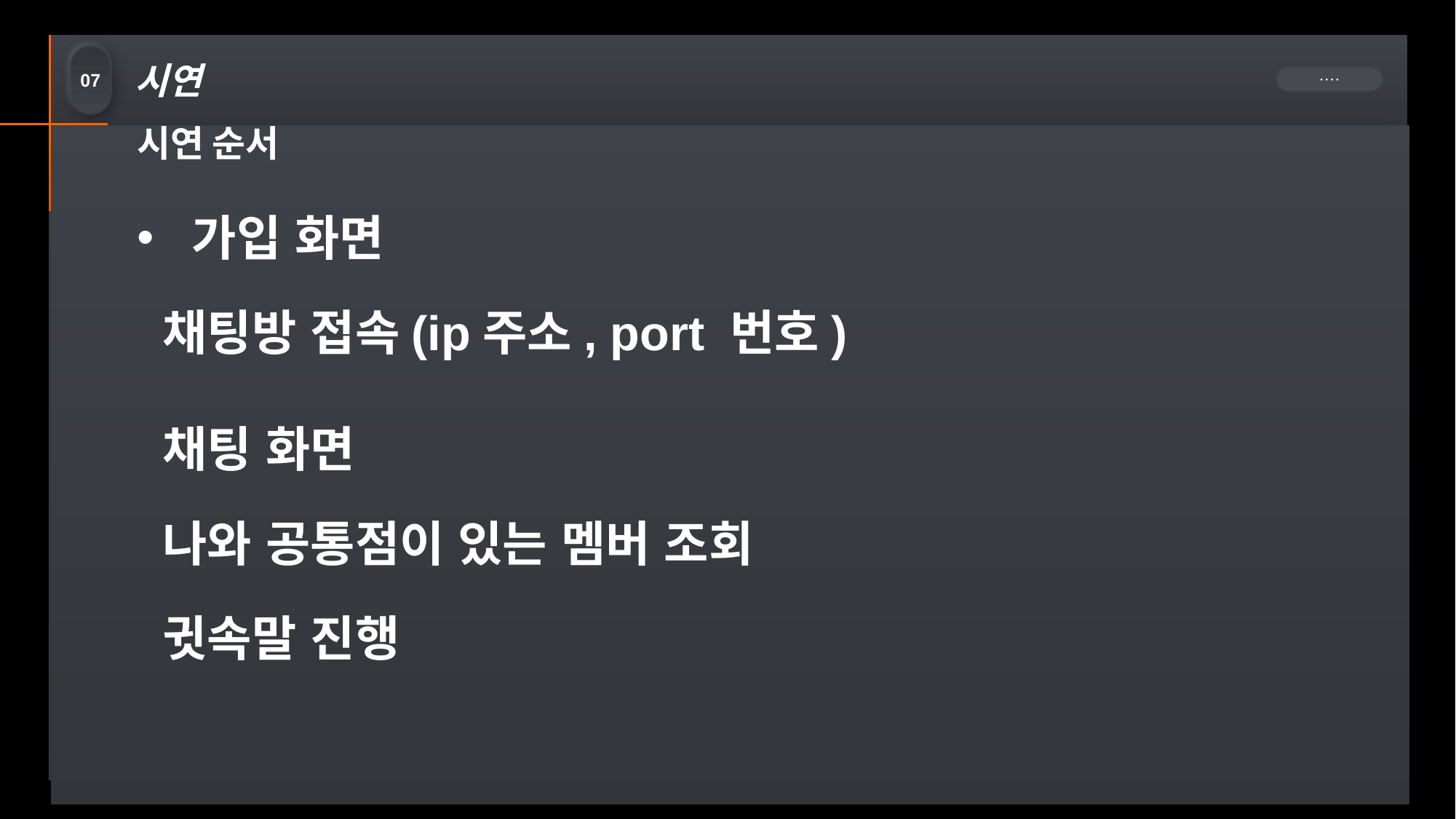

시연

07
●  ●  ●  ●

시연 순서

가입 화면

 채팅방 접속(ip주소, port 번호)

 채팅 화면

 나와 공통점이 있는 멤버 조회

 귓속말 진행